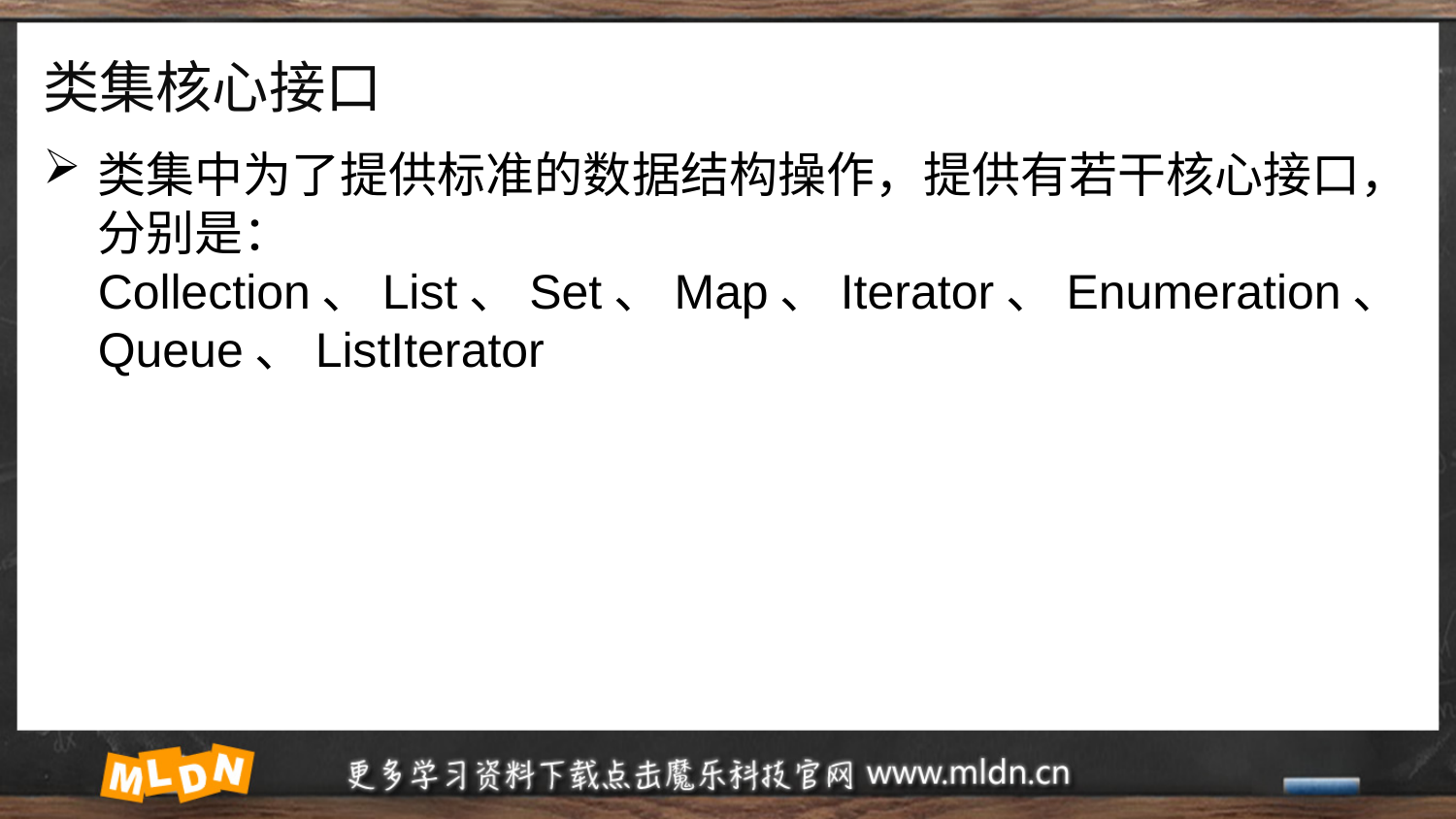

# 类集核心接口
类集中为了提供标准的数据结构操作，提供有若干核心接口，分别是： Collection、List、Set、Map、Iterator、Enumeration、Queue、ListIterator